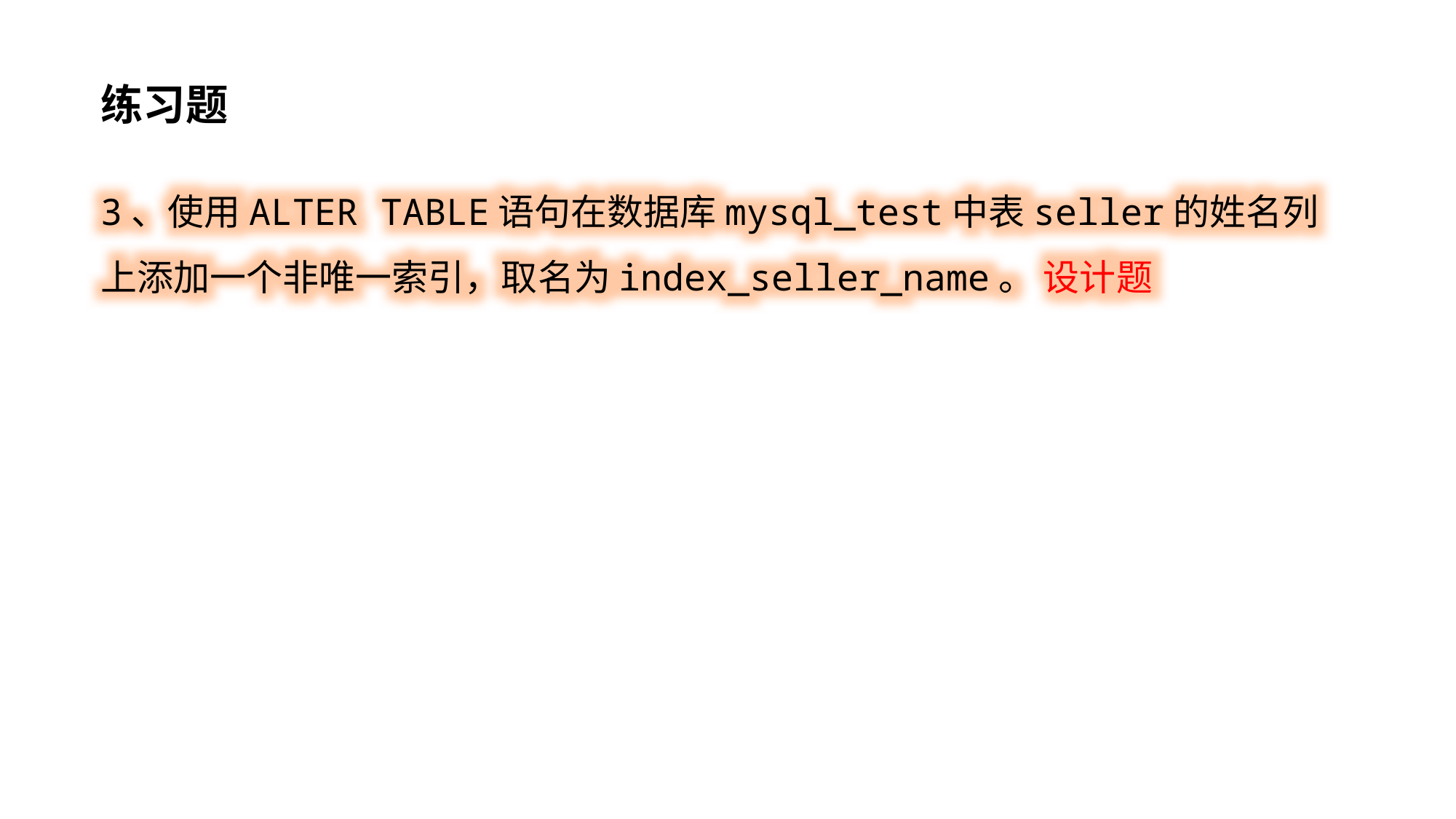

练习题
3、使用ALTER TABLE语句在数据库mysql_test中表seller的姓名列上添加一个非唯一索引，取名为index_seller_name。 设计题